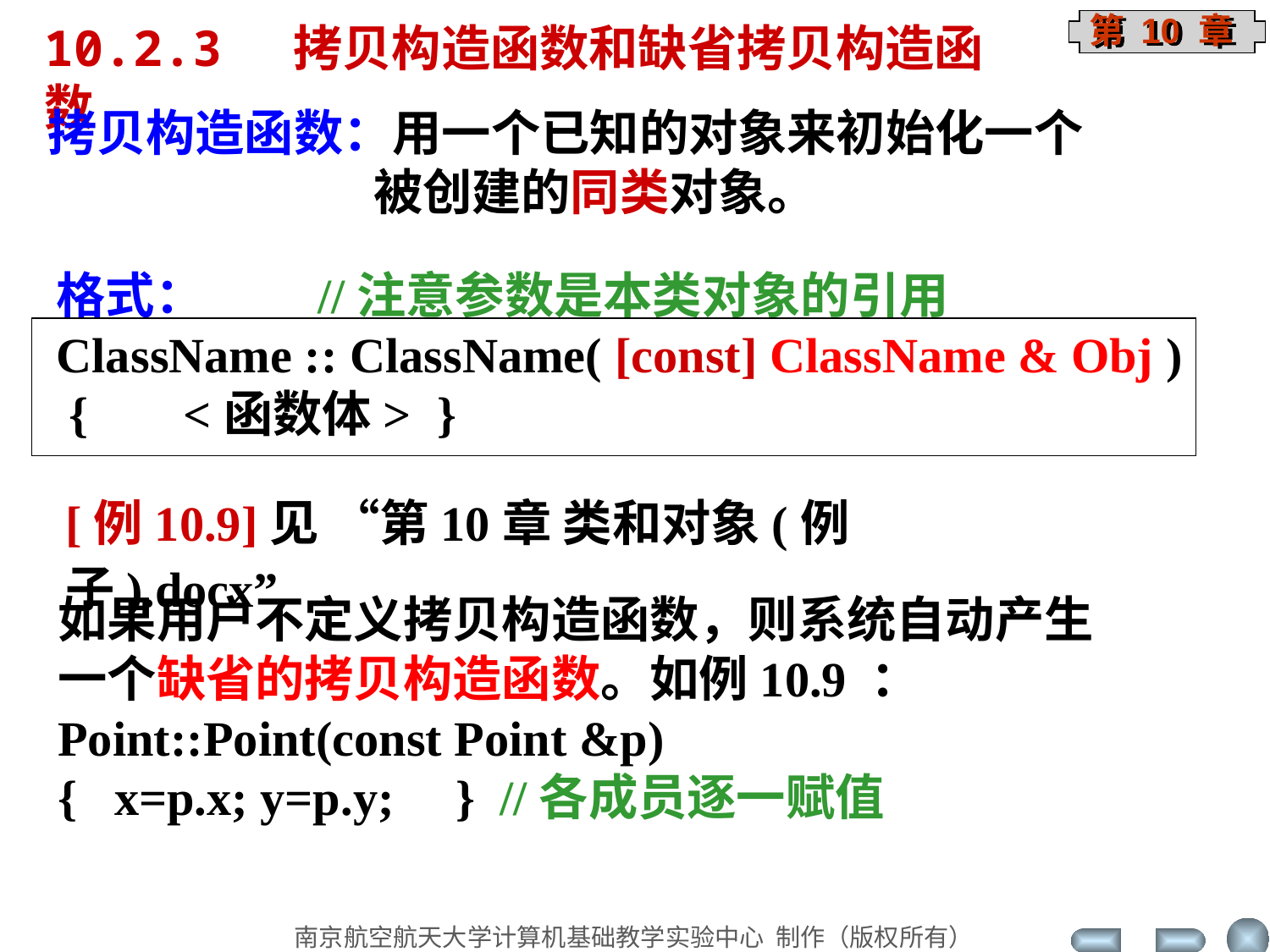

10.2.3  拷贝构造函数和缺省拷贝构造函数
拷贝构造函数：用一个已知的对象来初始化一个
                            被创建的同类对象。
格式：         //注意参数是本类对象的引用
ClassName :: ClassName( [const] ClassName & Obj )
 {	<函数体> 	}

[例10.9]见 “第10章 类和对象(例子).docx”
如果用户不定义拷贝构造函数，则系统自动产生
一个缺省的拷贝构造函数。如例10.9 ：
Point::Point(const Point &p)
{   x=p.x; y=p.y;     }  //各成员逐一赋值